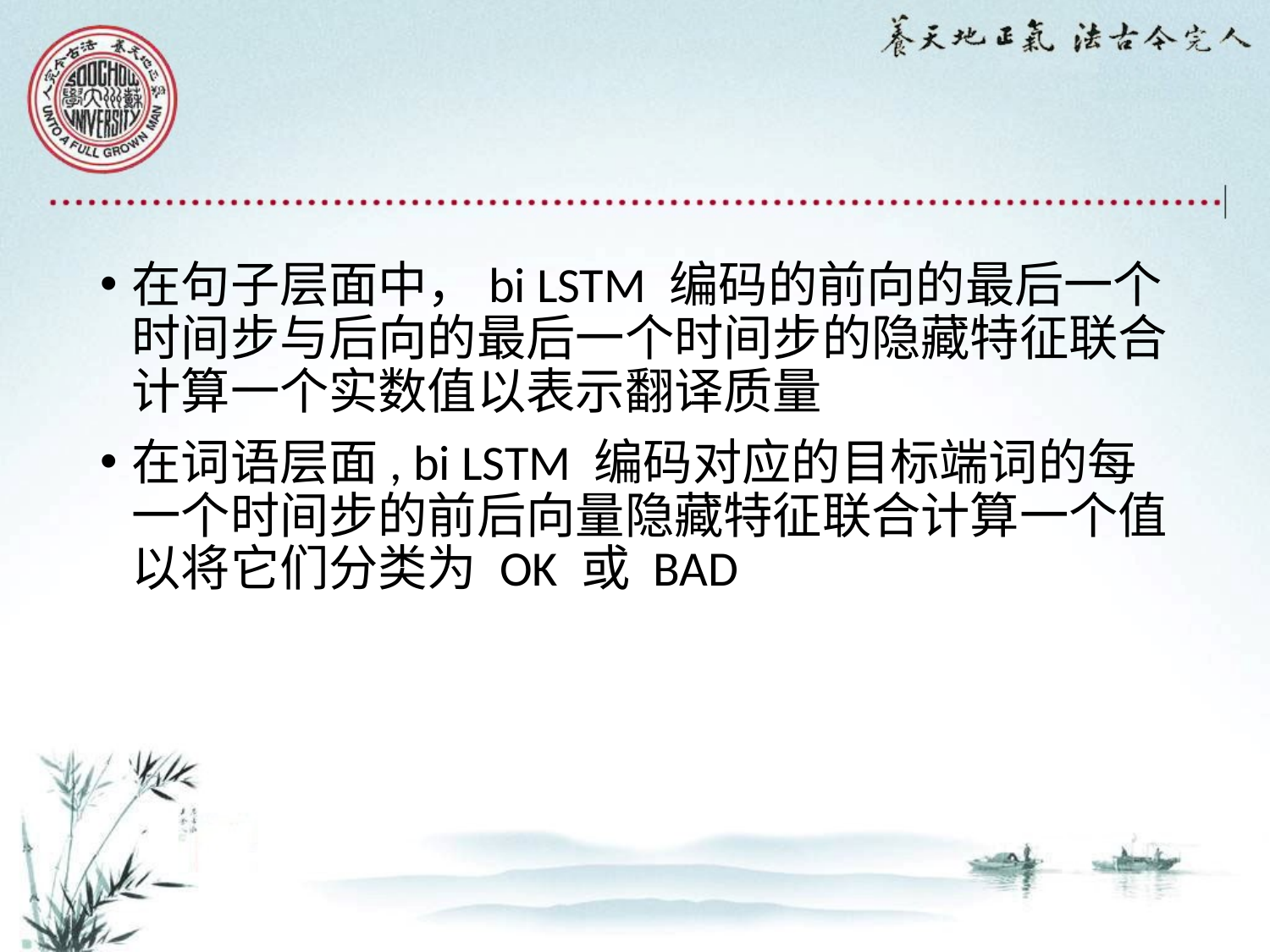

#
在句子层面中，bi LSTM 编码的前向的最后一个时间步与后向的最后一个时间步的隐藏特征联合计算一个实数值以表示翻译质量
在词语层面, bi LSTM 编码对应的目标端词的每一个时间步的前后向量隐藏特征联合计算一个值以将它们分类为 OK 或 BAD